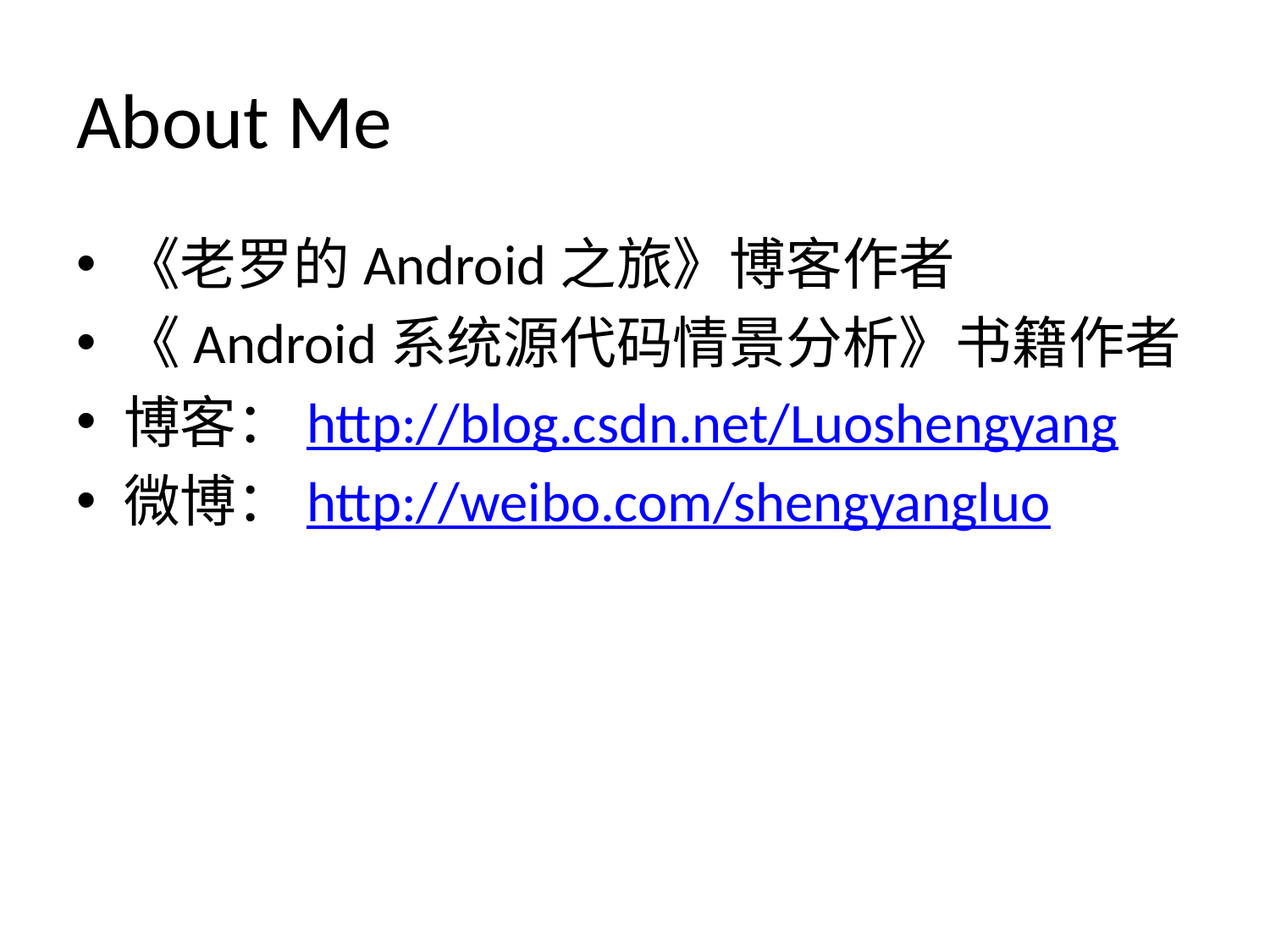

# About Me
《老罗的Android之旅》博客作者
《Android系统源代码情景分析》书籍作者
博客：http://blog.csdn.net/Luoshengyang
微博：http://weibo.com/shengyangluo